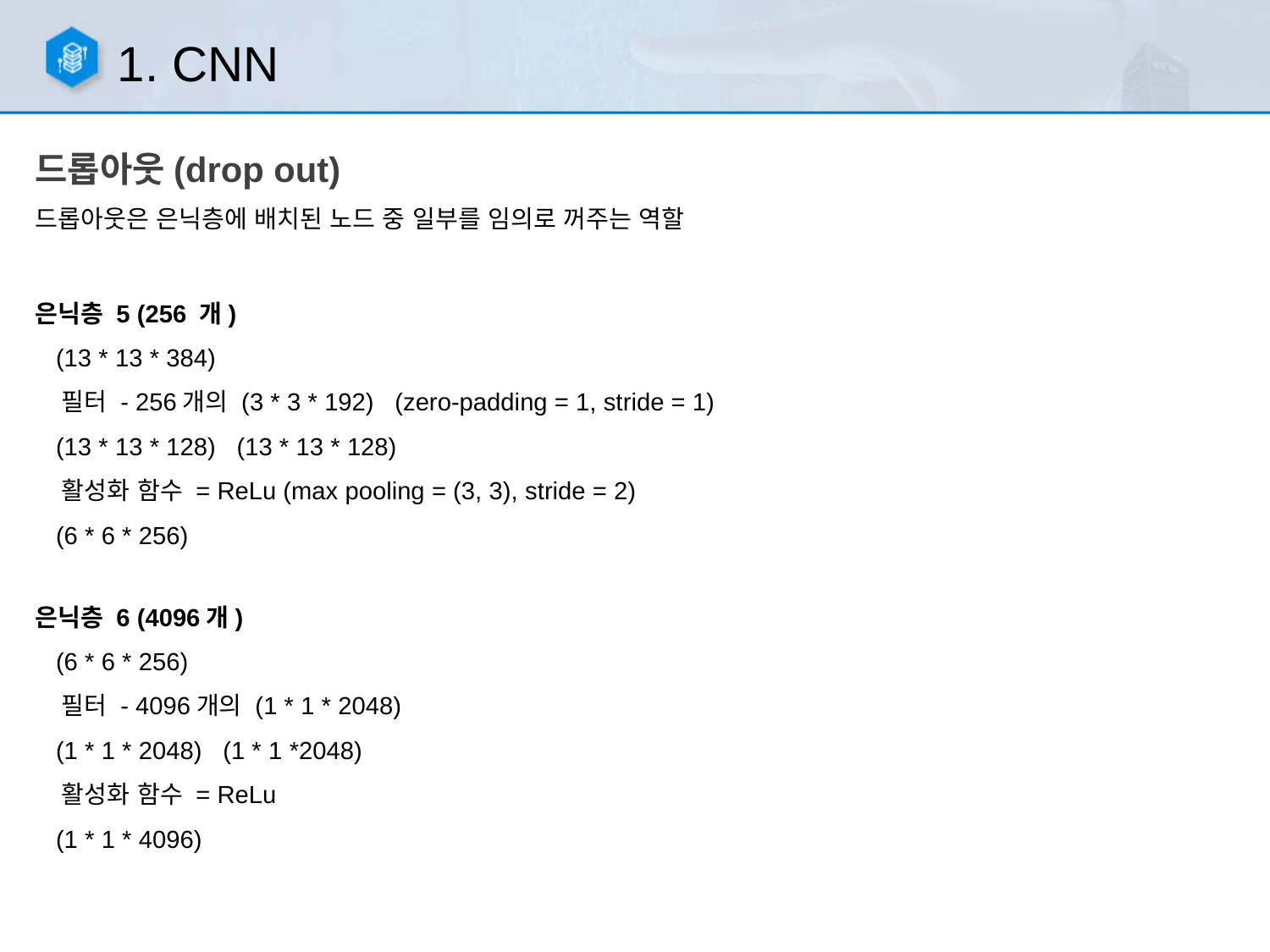

1. CNN
드롭아웃(drop out)
드롭아웃은 은닉층에 배치된 노드 중 일부를 임의로 꺼주는 역할
은닉층 5 (256 개)
   (13 * 13 * 384)
   필터 - 256개의 (3 * 3 * 192)   (zero-padding = 1, stride = 1)
   (13 * 13 * 128)   (13 * 13 * 128)
   활성화 함수 = ReLu (max pooling = (3, 3), stride = 2)
   (6 * 6 * 256)
은닉층 6 (4096개)
   (6 * 6 * 256)
   필터 - 4096개의 (1 * 1 * 2048)
   (1 * 1 * 2048)   (1 * 1 *2048)
   활성화 함수 = ReLu
   (1 * 1 * 4096)